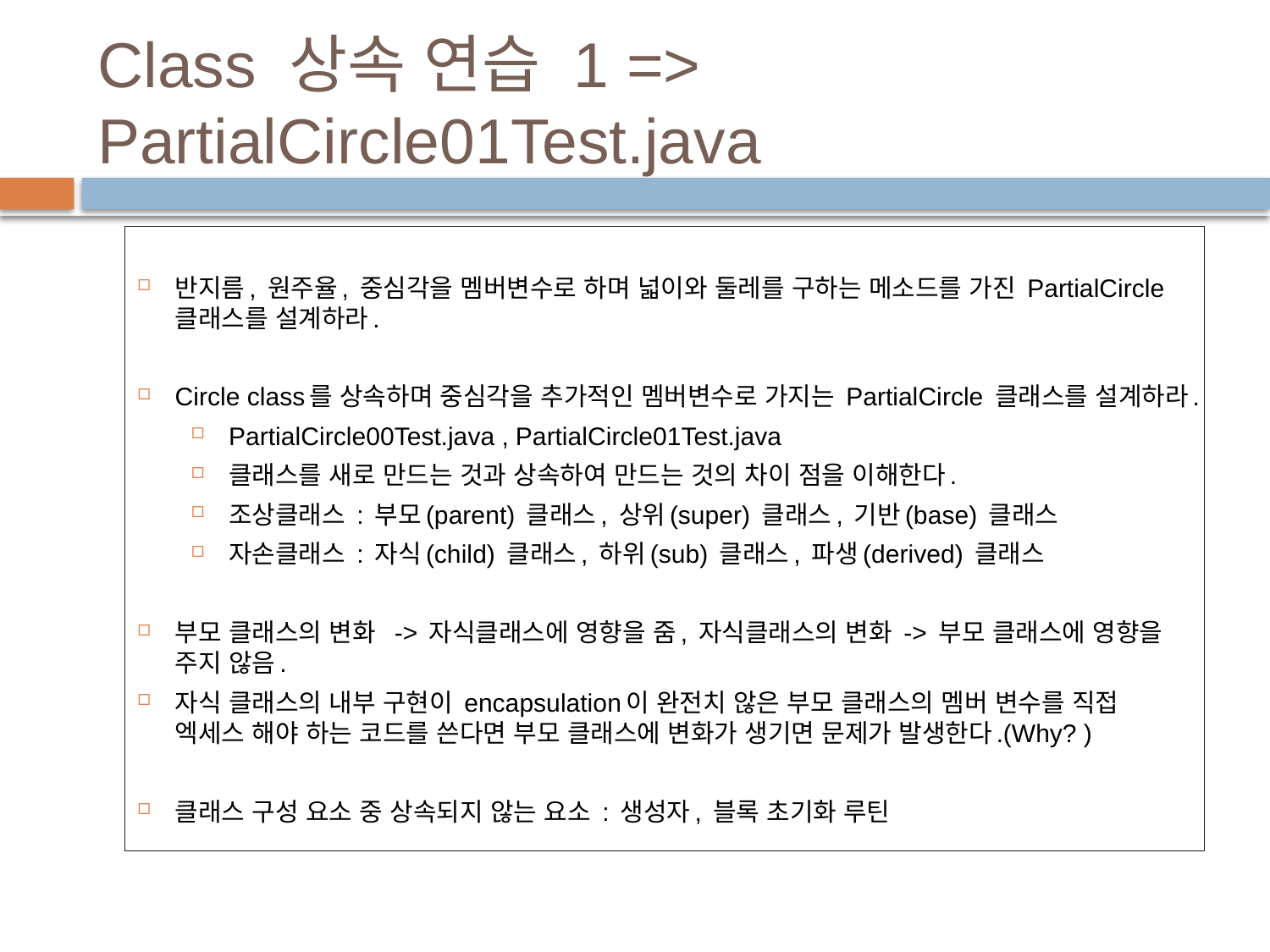

# Class 상속 연습 1 => PartialCircle01Test.java

반지름, 원주율, 중심각을 멤버변수로 하며 넓이와 둘레를 구하는 메소드를 가진 PartialCircle 클래스를 설계하라.

Circle class를 상속하며 중심각을 추가적인 멤버변수로 가지는 PartialCircle 클래스를 설계하라.
PartialCircle00Test.java , PartialCircle01Test.java
클래스를 새로 만드는 것과 상속하여 만드는 것의 차이 점을 이해한다.
조상클래스 : 부모(parent) 클래스, 상위(super) 클래스, 기반(base) 클래스
자손클래스 : 자식(child) 클래스, 하위(sub) 클래스, 파생(derived) 클래스

부모 클래스의 변화  -> 자식클래스에 영향을 줌, 자식클래스의 변화 -> 부모 클래스에 영향을 주지 않음.
자식 클래스의 내부 구현이 encapsulation이 완전치 않은 부모 클래스의 멤버 변수를 직접 엑세스 해야 하는 코드를 쓴다면 부모 클래스에 변화가 생기면 문제가 발생한다.(Why? )

클래스 구성 요소 중 상속되지 않는 요소 : 생성자, 블록 초기화 루틴